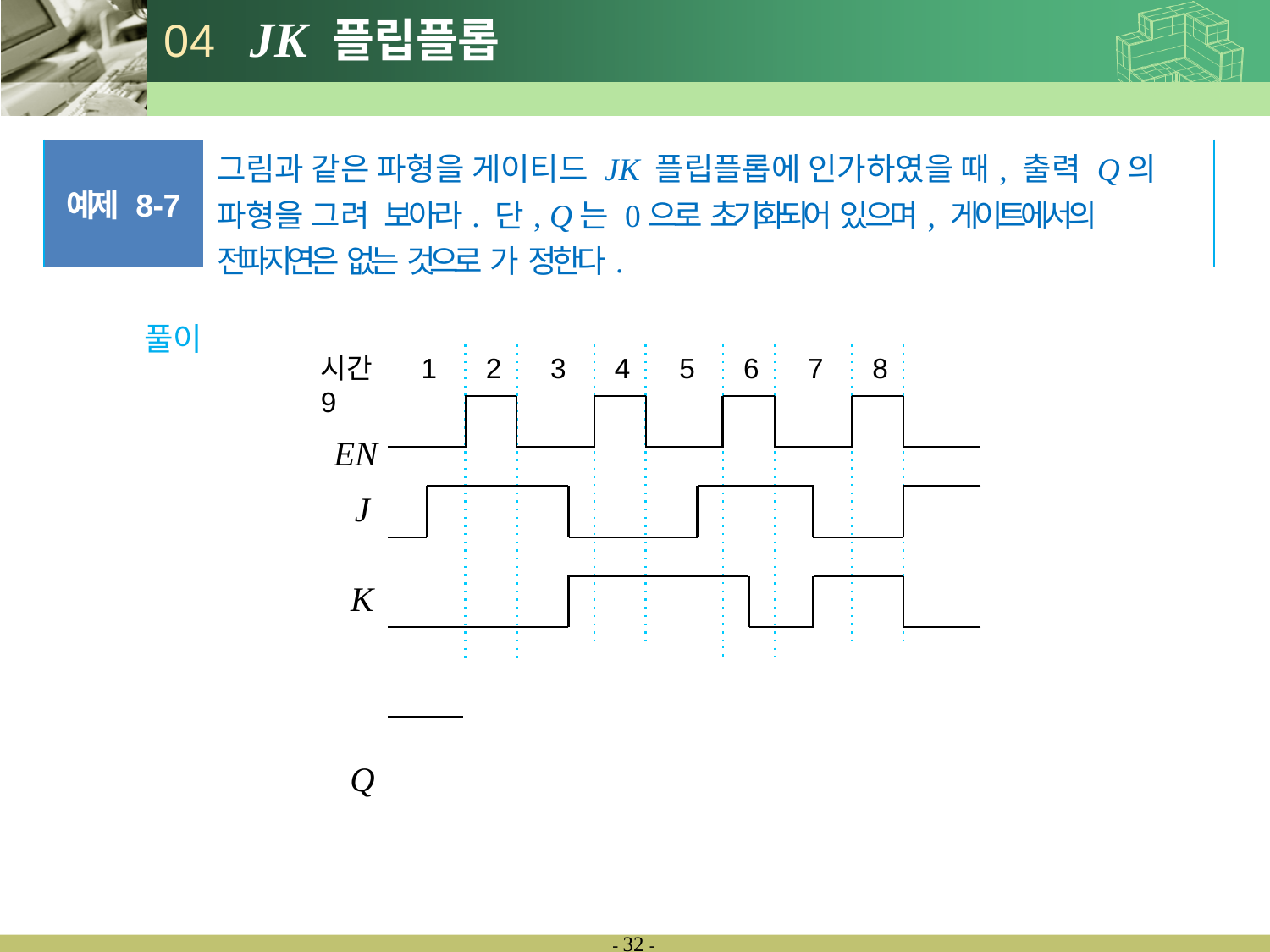

# 04	JK 플립플롭
| 예제 8-7 | 그림과 같은 파형을 게이티드 JK 플립플롭에 인가하였을 때, 출력 Q의 파형을 그려 보아라. 단, Q는 0으로 초기화되어 있으며, 게이트에서의 전파지연은 없는 것으로 가 정한다. |
| --- | --- |
풀이
시간	1	2	3	4	5	6	7	8	9
EN

J
K  Q

- 32 -